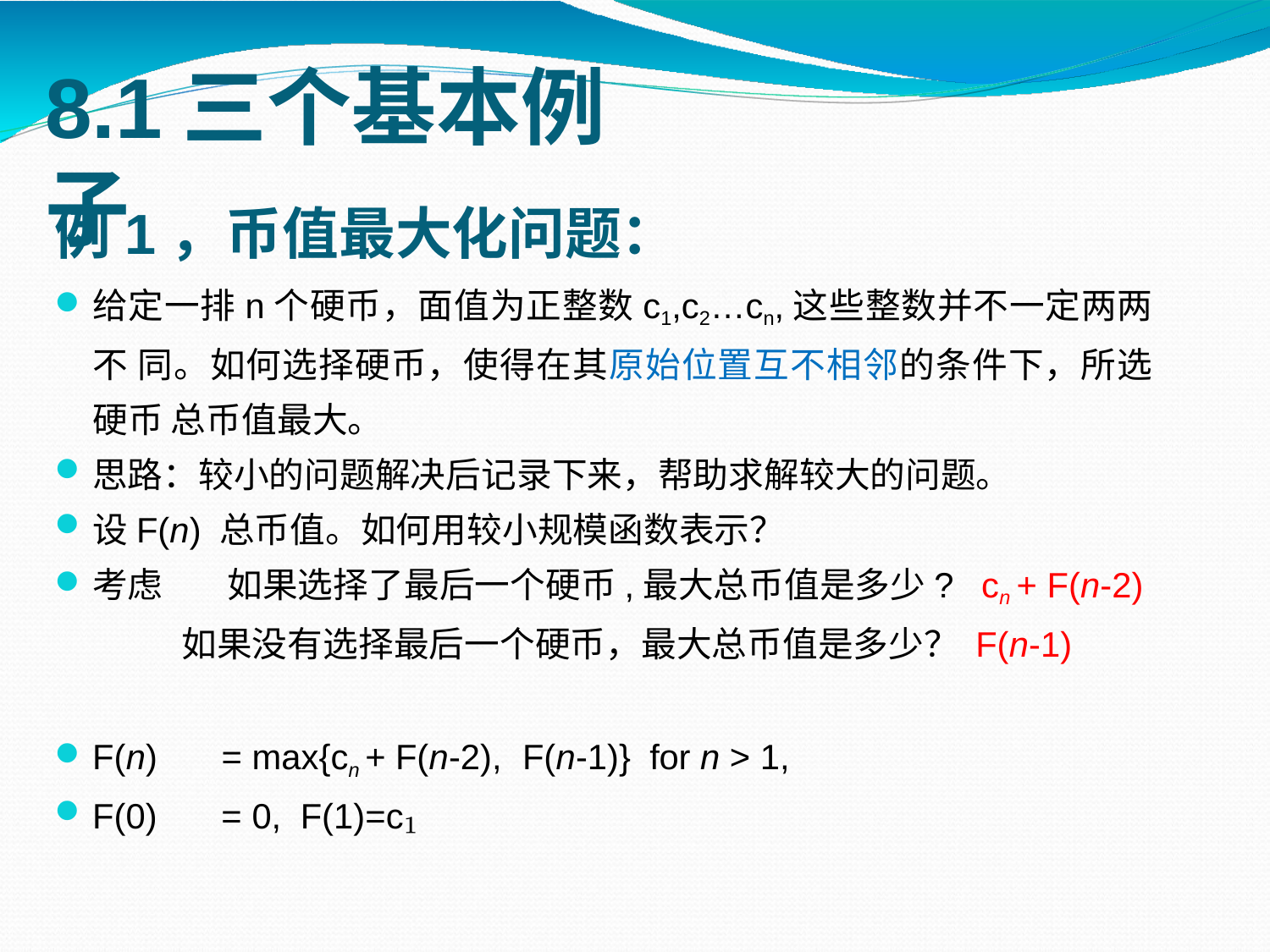

# 8.1三个基本例子
例1，币值最大化问题：
给定一排n个硬币，面值为正整数c1,c2…cn,这些整数并不一定两两不 同。如何选择硬币，使得在其原始位置互不相邻的条件下，所选硬币 总币值最大。
思路：较小的问题解决后记录下来，帮助求解较大的问题。
设F(n) 总币值。如何用较小规模函数表示？
考虑	如果选择了最后一个硬币,最大总币值是多少?	cn + F(n-2)
如果没有选择最后一个硬币，最大总币值是多少？ F(n-1)

F(n)	= max{cn + F(n-2),	F(n-1)}	for n > 1,
F(0)	= 0,	F(1)=c₁